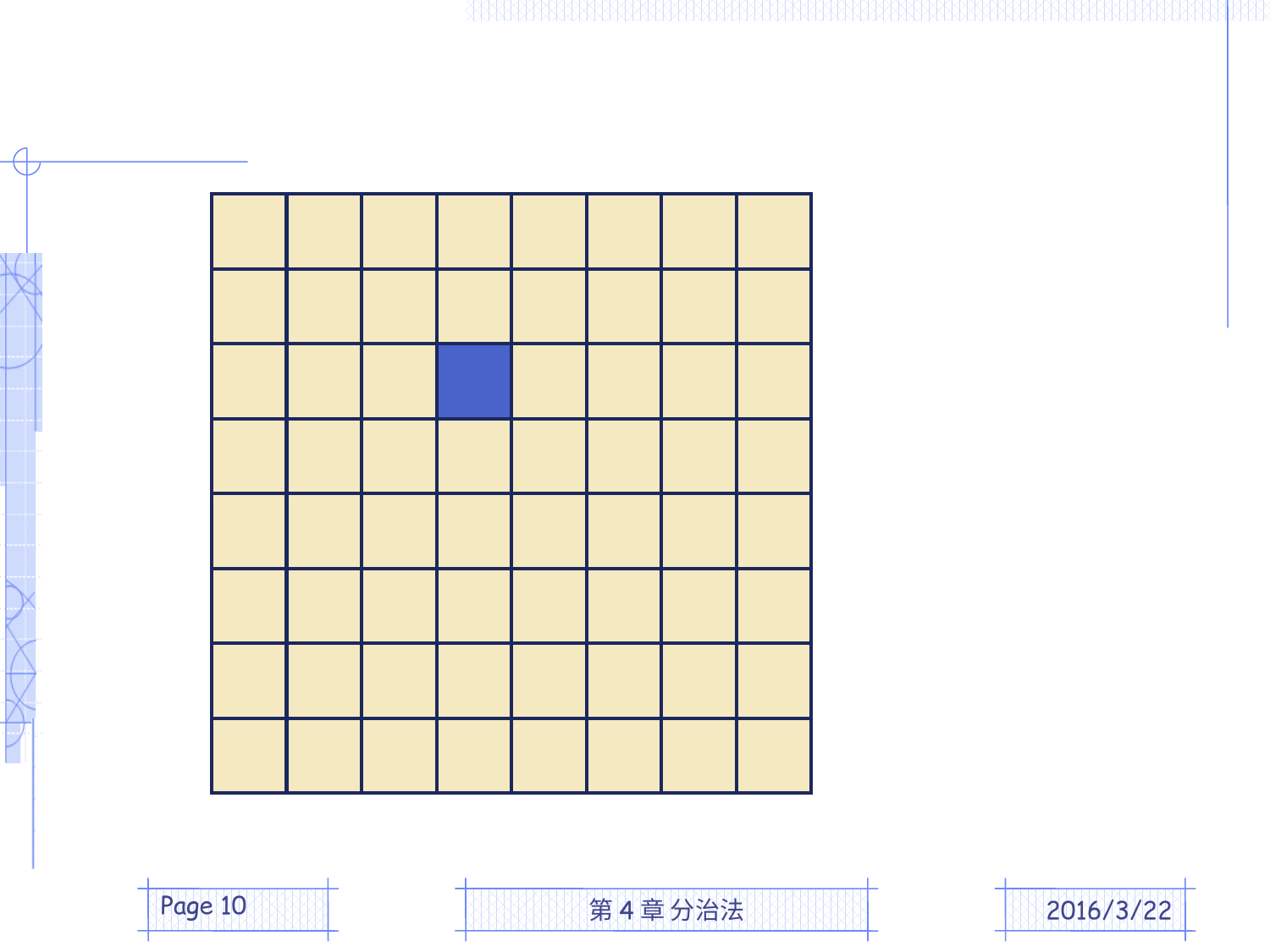

|  |  |  |  |  |  |  |  |
| --- | --- | --- | --- | --- | --- | --- | --- |
|  |  |  |  |  |  |  |  |
|  |  |  |  |  |  |  |  |
|  |  |  |  |  |  |  |  |
|  |  |  |  |  |  |  |  |
|  |  |  |  |  |  |  |  |
|  |  |  |  |  |  |  |  |
|  |  |  |  |  |  |  |  |
Page 10
第4章 分治法
2016/3/22